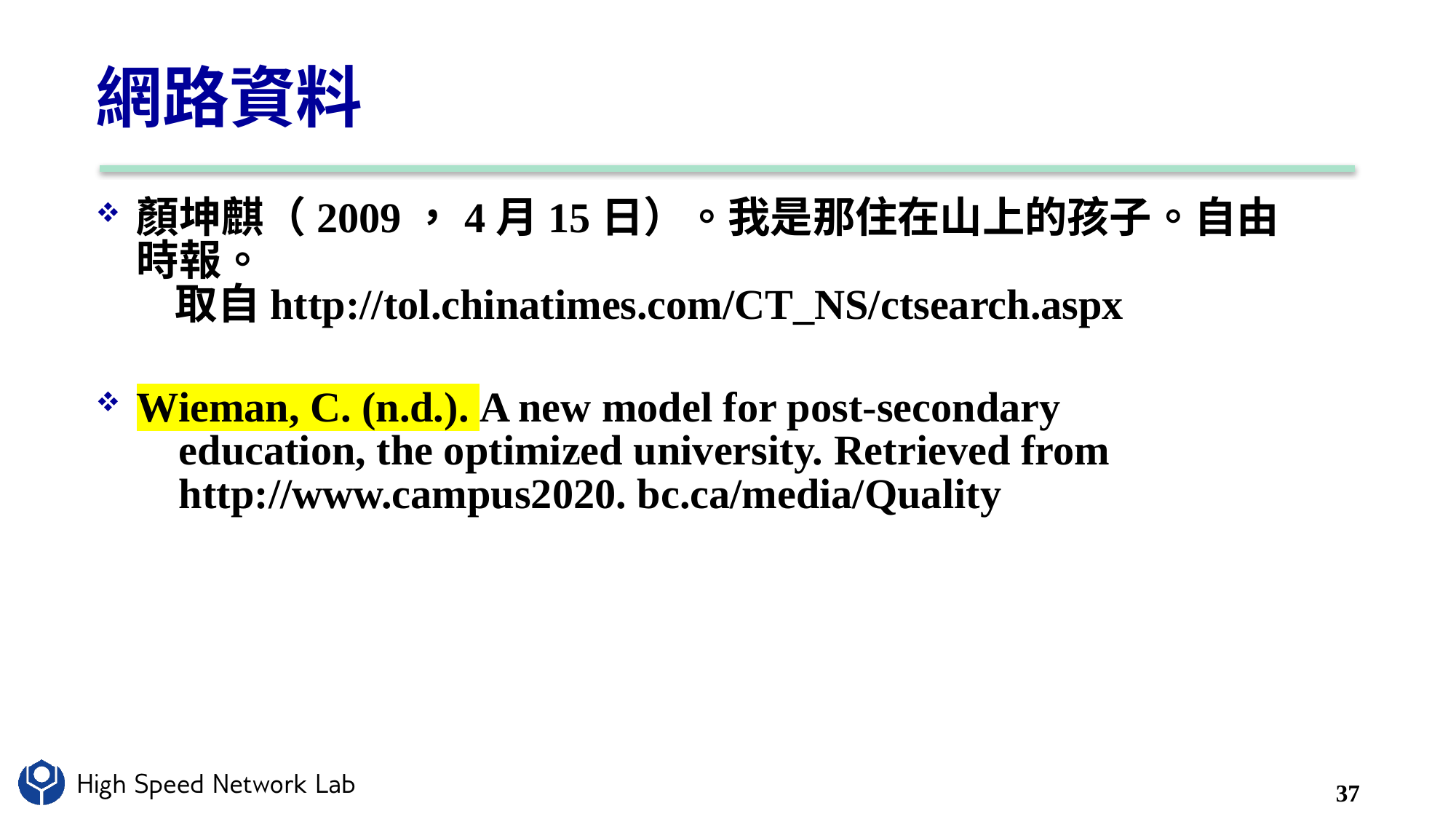

# 網路資料
顏坤麒（2009，4月15日）。我是那住在山上的孩子。自由時報。
    取自http://tol.chinatimes.com/CT_NS/ctsearch.aspx
Wieman, C. (n.d.). A new model for post-secondary
    education, the optimized university. Retrieved from
    http://www.campus2020. bc.ca/media/Quality
37